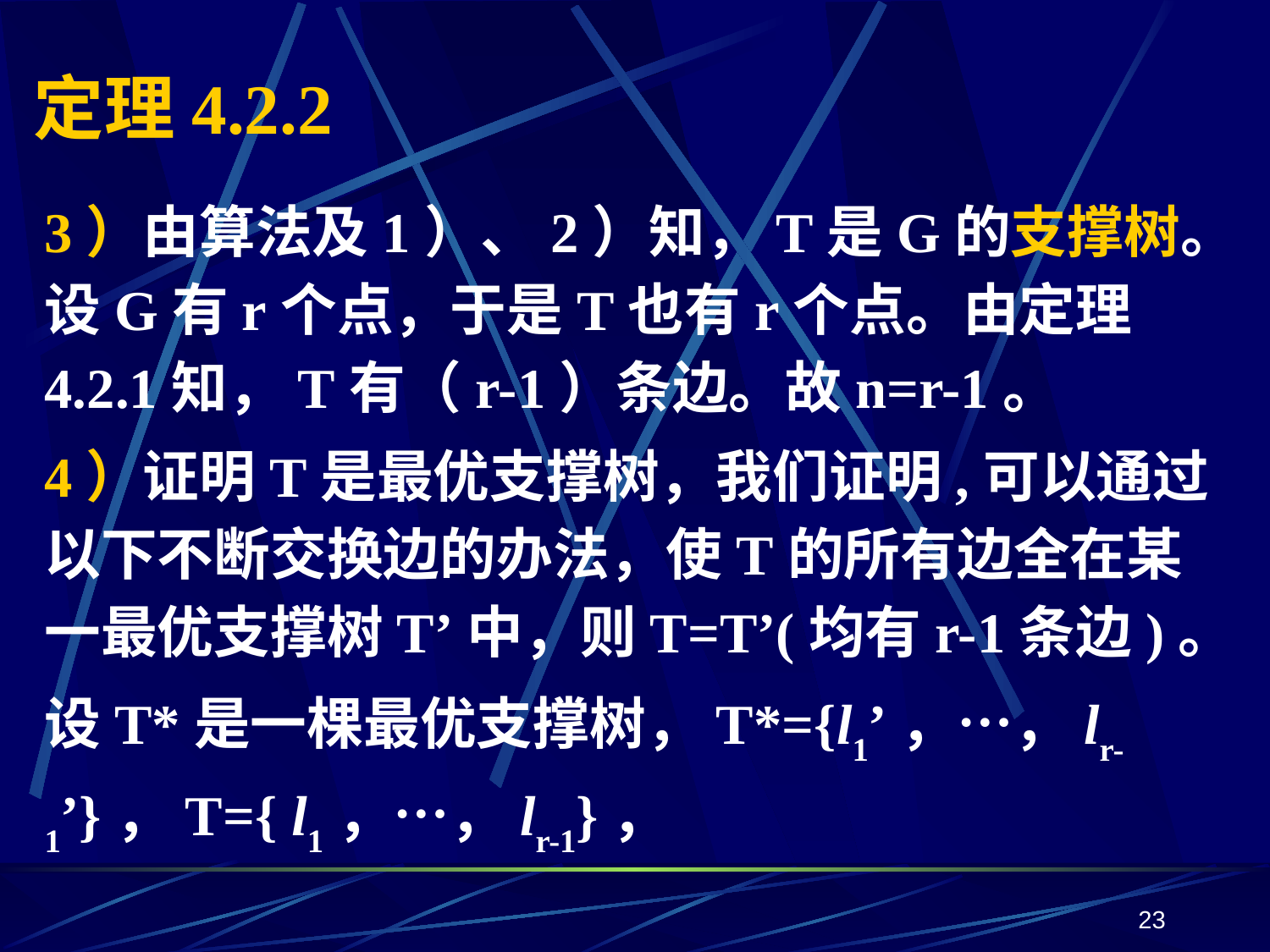

# 定理4.2.2
3）由算法及1）、2）知，T是G的支撑树。设G有r个点，于是T也有r个点。由定理4.2.1知，T有（r-1）条边。故n=r-1。
4）证明T是最优支撑树，我们证明,可以通过以下不断交换边的办法，使T的所有边全在某一最优支撑树T’中，则T=T’(均有r-1条边)。
设T*是一棵最优支撑树，T*={l1’，…，lr-1’}，T={ l1，…，lr-1}，
23